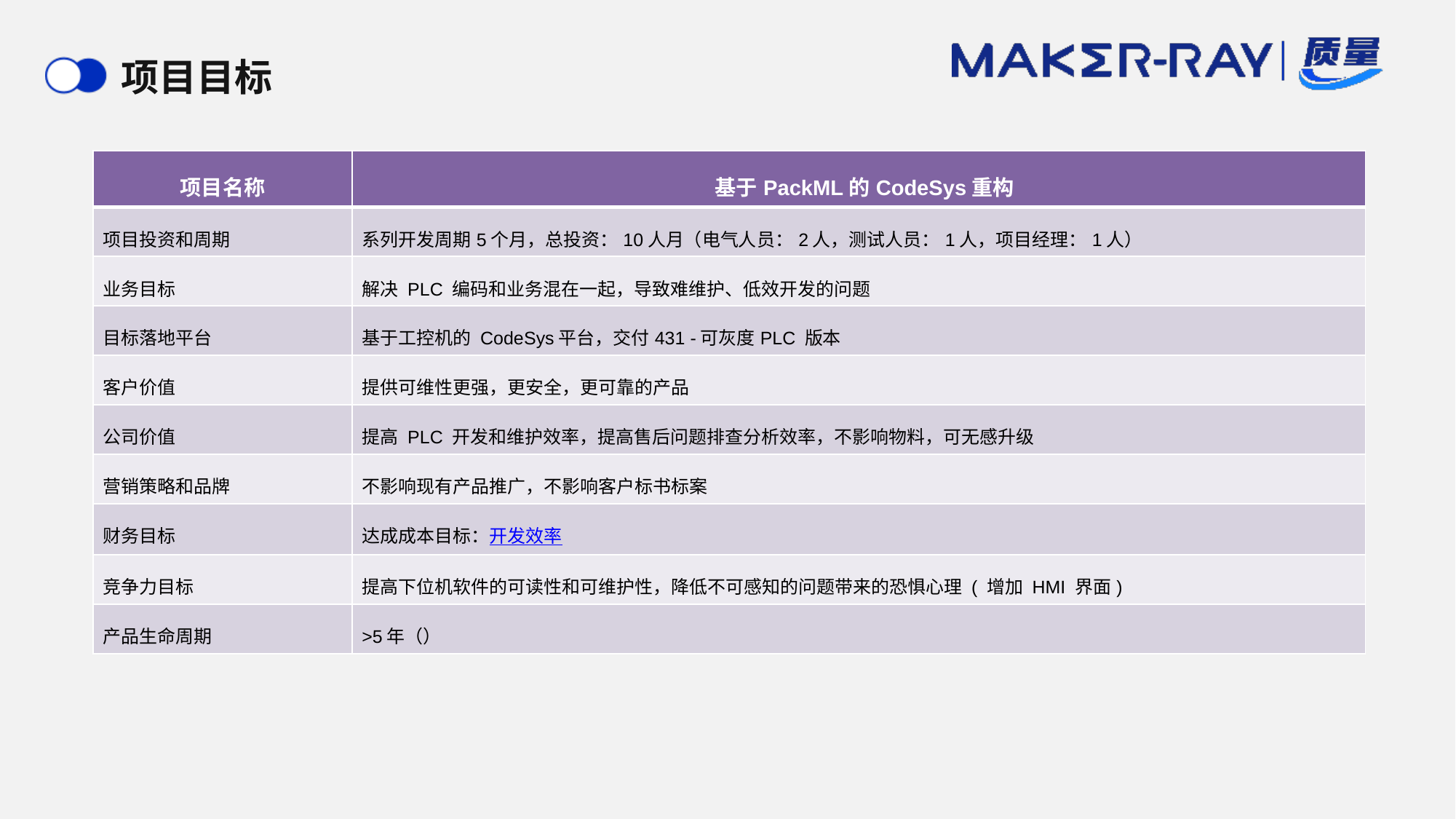

# 项目目标
| 项目名称 | 基于PackML的CodeSys重构 |
| --- | --- |
| 项目投资和周期 | 系列开发周期5个月，总投资：10人月（电气人员：2人，测试人员：1人，项目经理：1人） |
| 业务目标 | 解决 PLC 编码和业务混在一起，导致难维护、低效开发的问题 |
| 目标落地平台 | 基于工控机的 CodeSys平台，交付431 -可灰度PLC 版本 |
| 客户价值 | 提供可维性更强，更安全，更可靠的产品 |
| 公司价值 | 提高 PLC 开发和维护效率，提高售后问题排查分析效率，不影响物料，可无感升级 |
| 营销策略和品牌 | 不影响现有产品推广，不影响客户标书标案 |
| 财务目标 | 达成成本目标：开发效率 |
| 竞争力目标 | 提高下位机软件的可读性和可维护性，降低不可感知的问题带来的恐惧心理 ( 增加 HMI 界面) |
| 产品生命周期 | >5年（） |